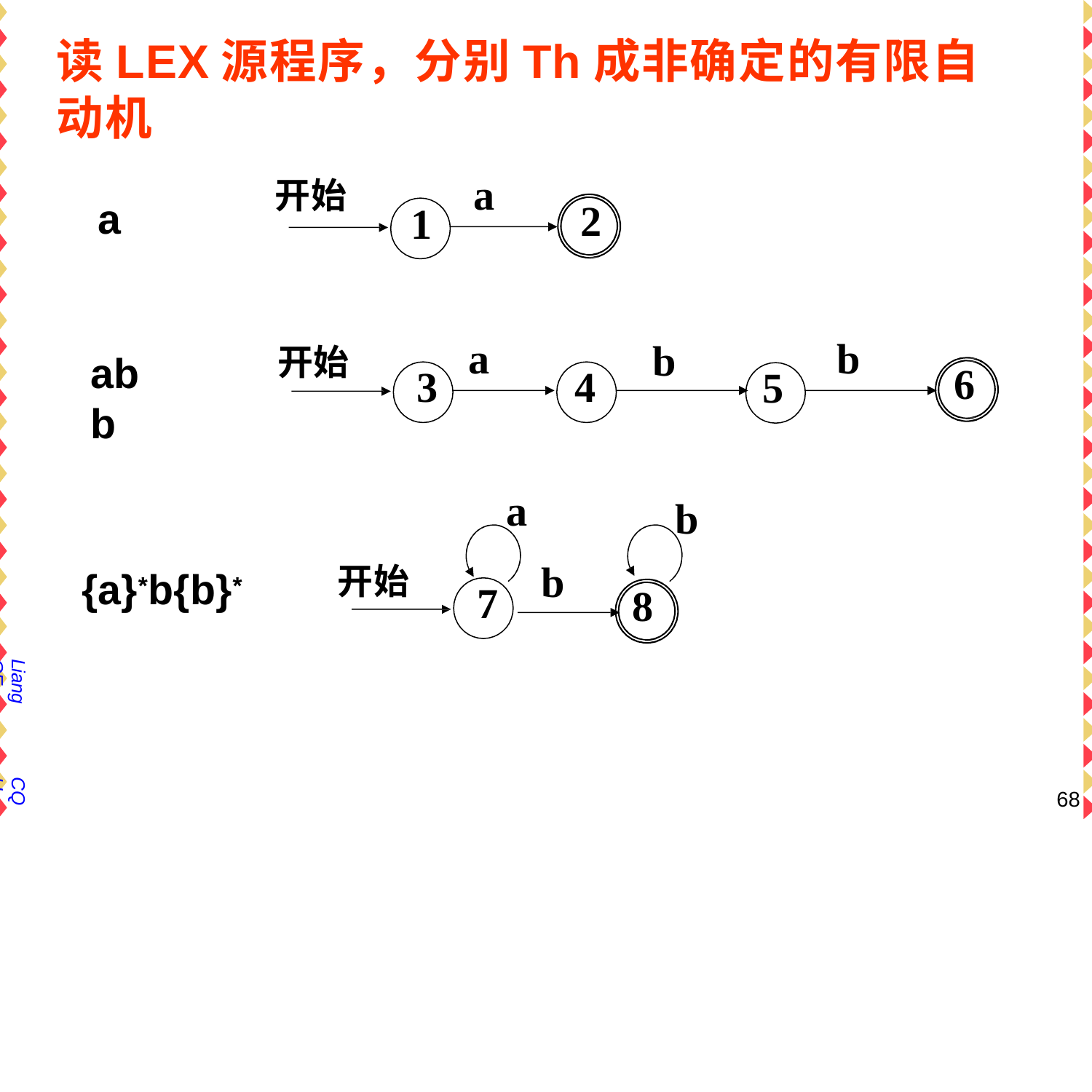

# 读LEX源程序，分别Th成非确定的有限自动机
a
开始
a
2

1

a
b
b
开始
abb
6

3
4
5

a
b

b
开始
{a}*b{b}*
7
8

Liang GE
CQU
68